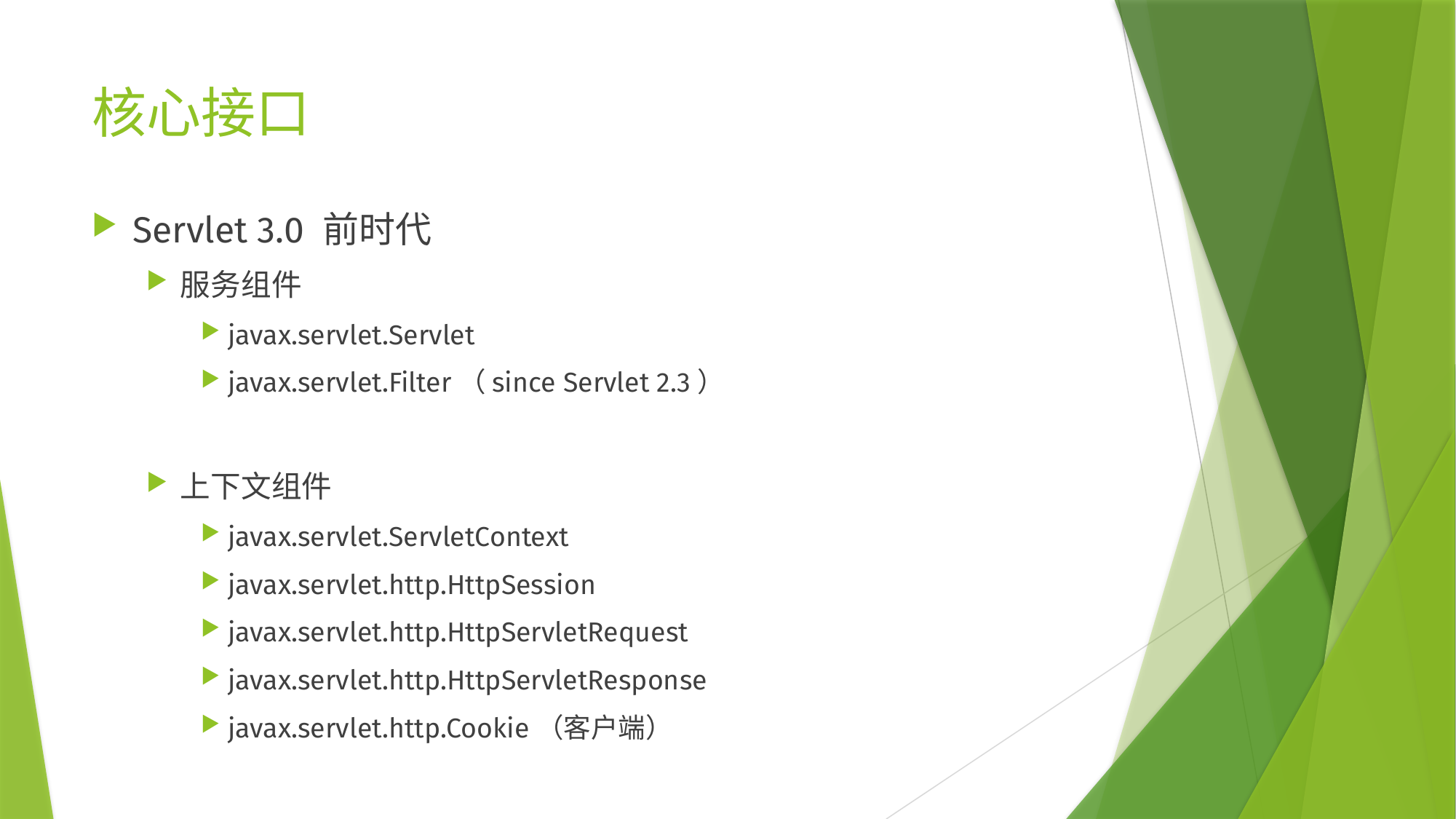

# 核心接口
Servlet 3.0 前时代
服务组件
javax.servlet.Servlet
javax.servlet.Filter（since Servlet 2.3）

上下文组件
javax.servlet.ServletContext
javax.servlet.http.HttpSession
javax.servlet.http.HttpServletRequest
javax.servlet.http.HttpServletResponse
javax.servlet.http.Cookie（客户端）